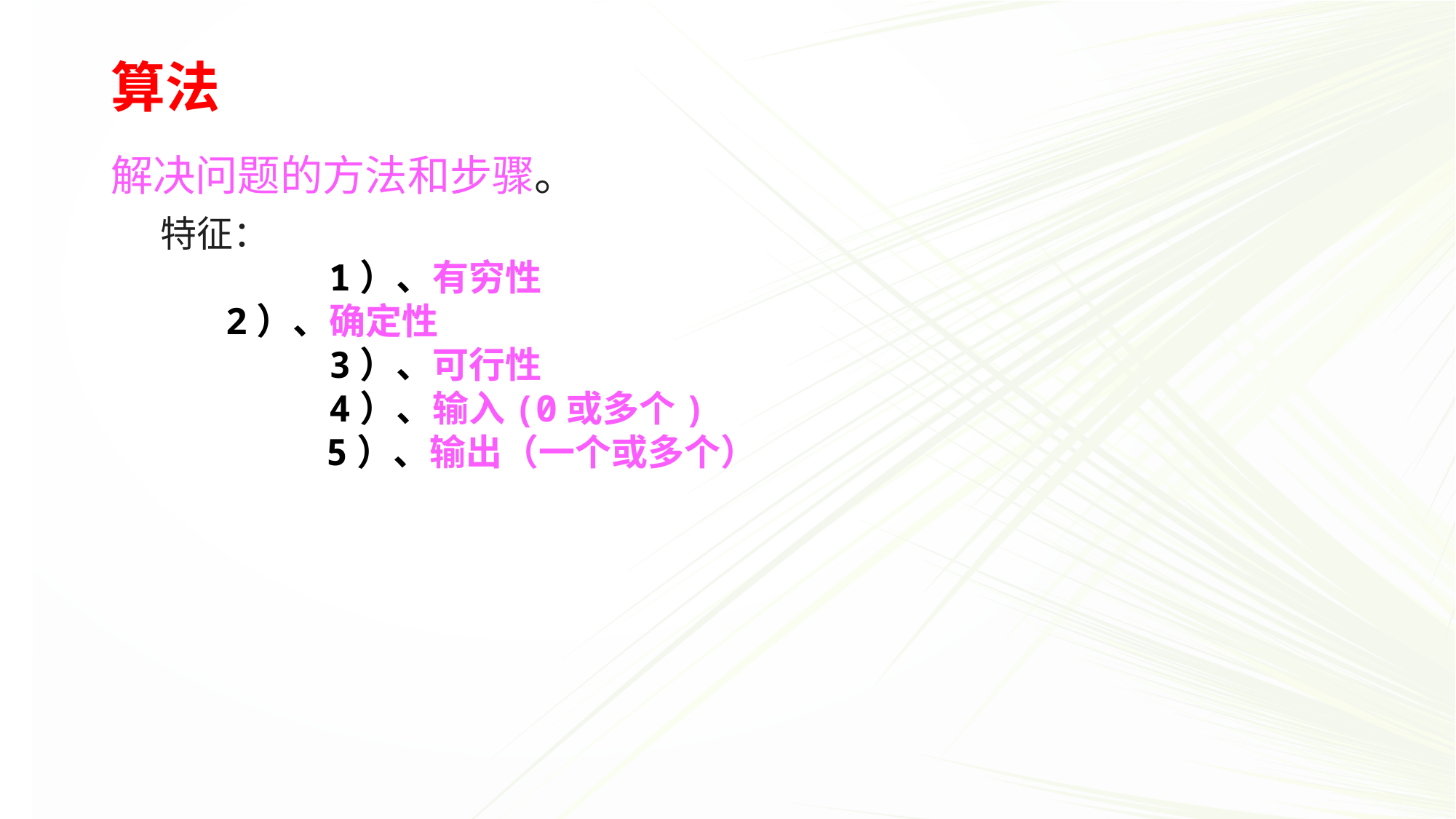

# 算法
解决问题的方法和步骤。
     特征：
          1）、有穷性
        2）、确定性
          3）、可行性
          4）、输入(0或多个)
        5）、输出（一个或多个）